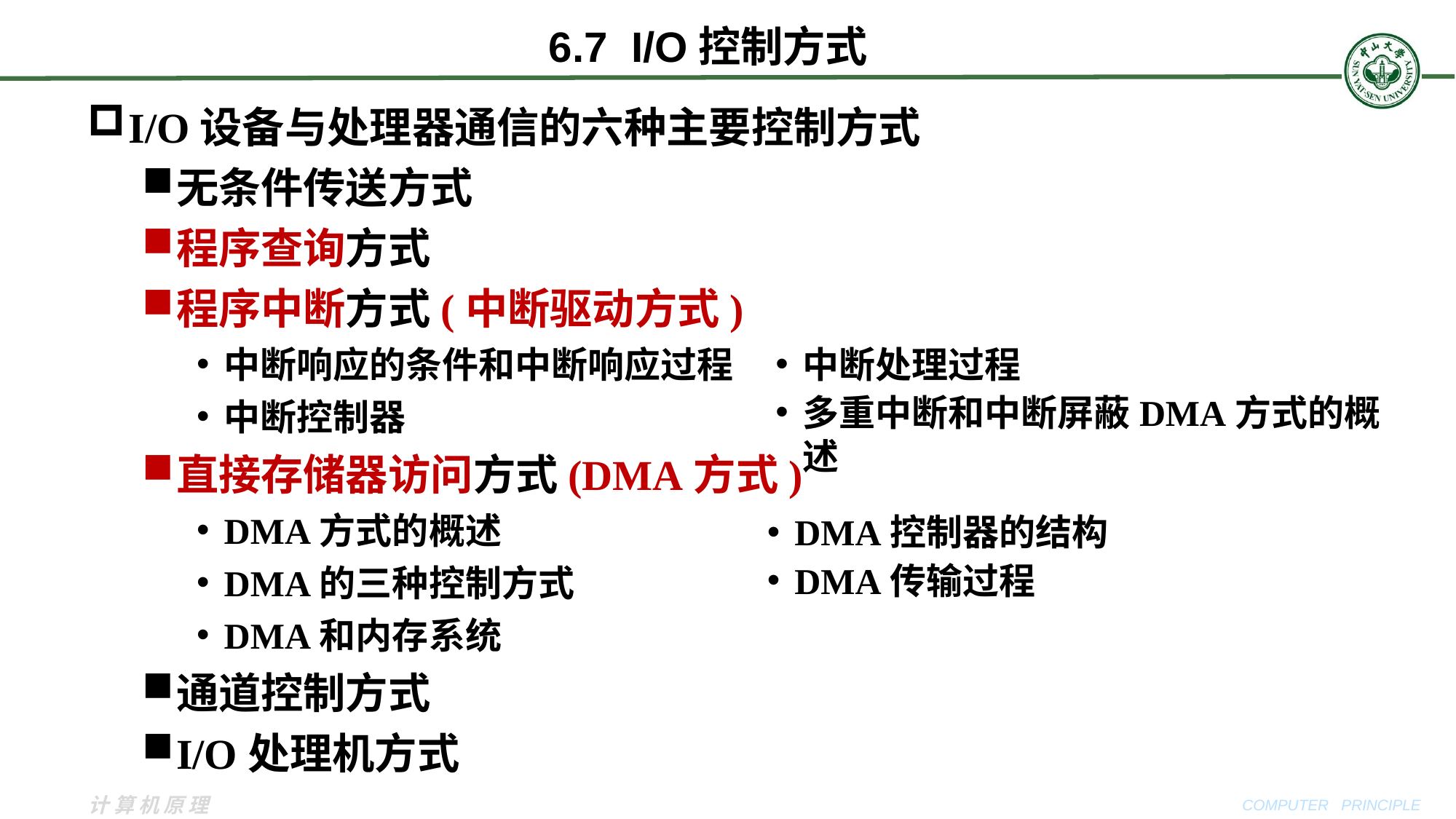

I/O设备与处理器通信的六种主要控制方式
无条件传送方式
程序查询方式
程序中断方式(中断驱动方式)
中断响应的条件和中断响应过程
中断控制器
直接存储器访问方式(DMA方式)
DMA方式的概述
DMA的三种控制方式
DMA和内存系统
通道控制方式
I/O处理机方式
中断处理过程
多重中断和中断屏蔽DMA方式的概述
DMA控制器的结构
DMA传输过程